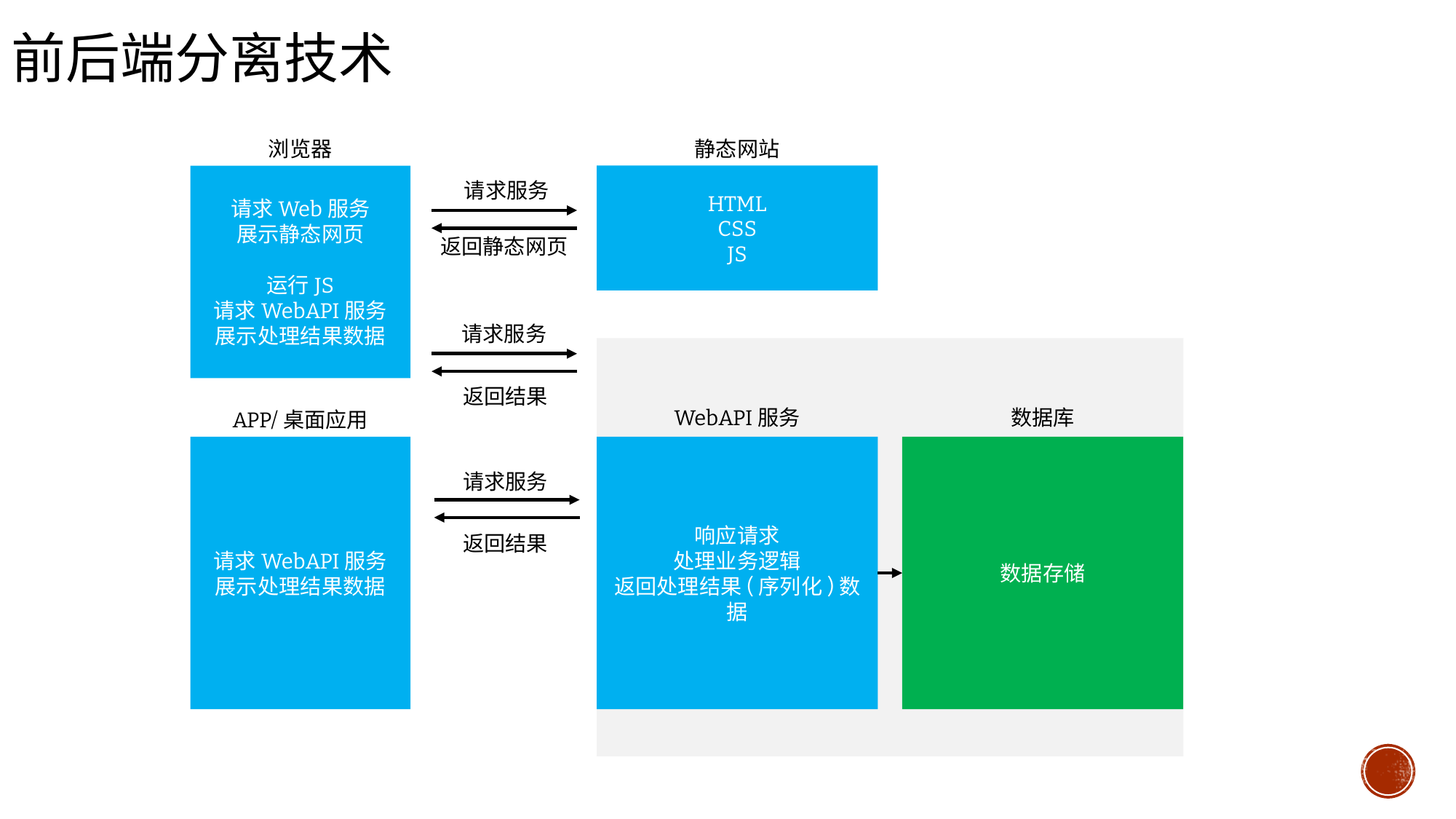

# 前后端分离技术
浏览器
静态网站
HTML
CSS
JS
请求Web服务
展示静态网页

运行JS
请求WebAPI服务
展示处理结果数据
请求服务
返回静态网页
请求服务

返回结果
数据库
WebAPI服务
APP/桌面应用
请求WebAPI服务
展示处理结果数据
响应请求
处理业务逻辑
返回处理结果(序列化)数据
数据存储
请求服务
返回结果